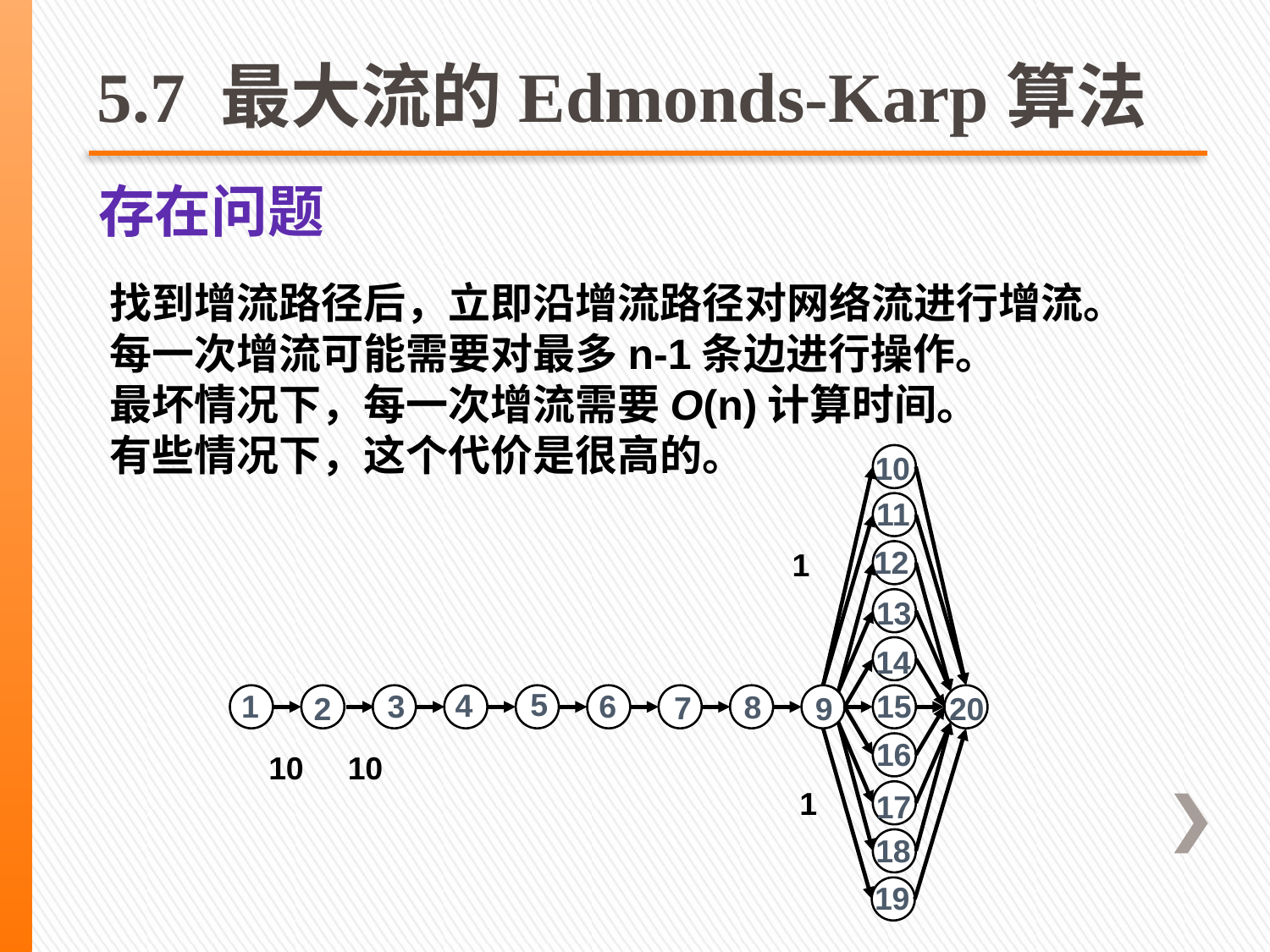

# 5.7 最大流的Edmonds-Karp算法
存在问题
找到增流路径后，立即沿增流路径对网络流进行增流。
每一次增流可能需要对最多n-1条边进行操作。
最坏情况下，每一次增流需要O(n)计算时间。
有些情况下，这个代价是很高的。
10

11

12
1

13

14

5
4
15
3
1
6
8
7
9
20
2

16

10
10
1
17

18

19